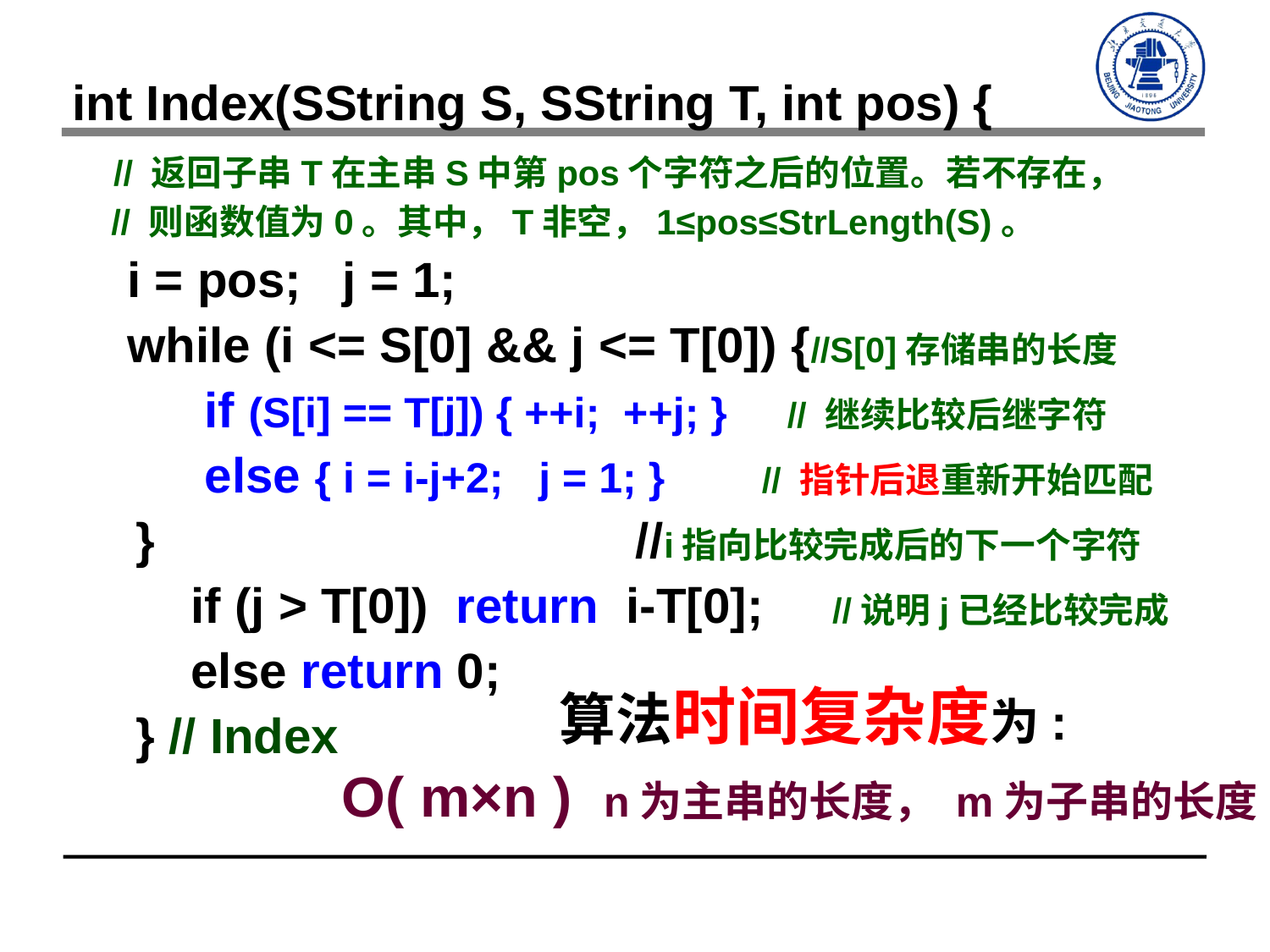

int Index(SString S, SString T, int pos) {
   // 返回子串T在主串S中第pos个字符之后的位置。若不存在，
    // 则函数值为0。其中，T非空，1≤pos≤StrLength(S)。
    i = pos;   j = 1;
    while (i <= S[0] && j <= T[0]) {//S[0]存储串的长度
     if (S[i] == T[j]) { ++i;  ++j; }     // 继续比较后继字符
     else { i = i-j+2;   j = 1; }       // 指针后退重新开始匹配
}                                   //i指向比较完成后的下一个字符
    if (j > T[0])  return  i-T[0];     //说明j已经比较完成
    else return 0;
} // Index
算法时间复杂度为:
O( m×n )  n为主串的长度， m为子串的长度